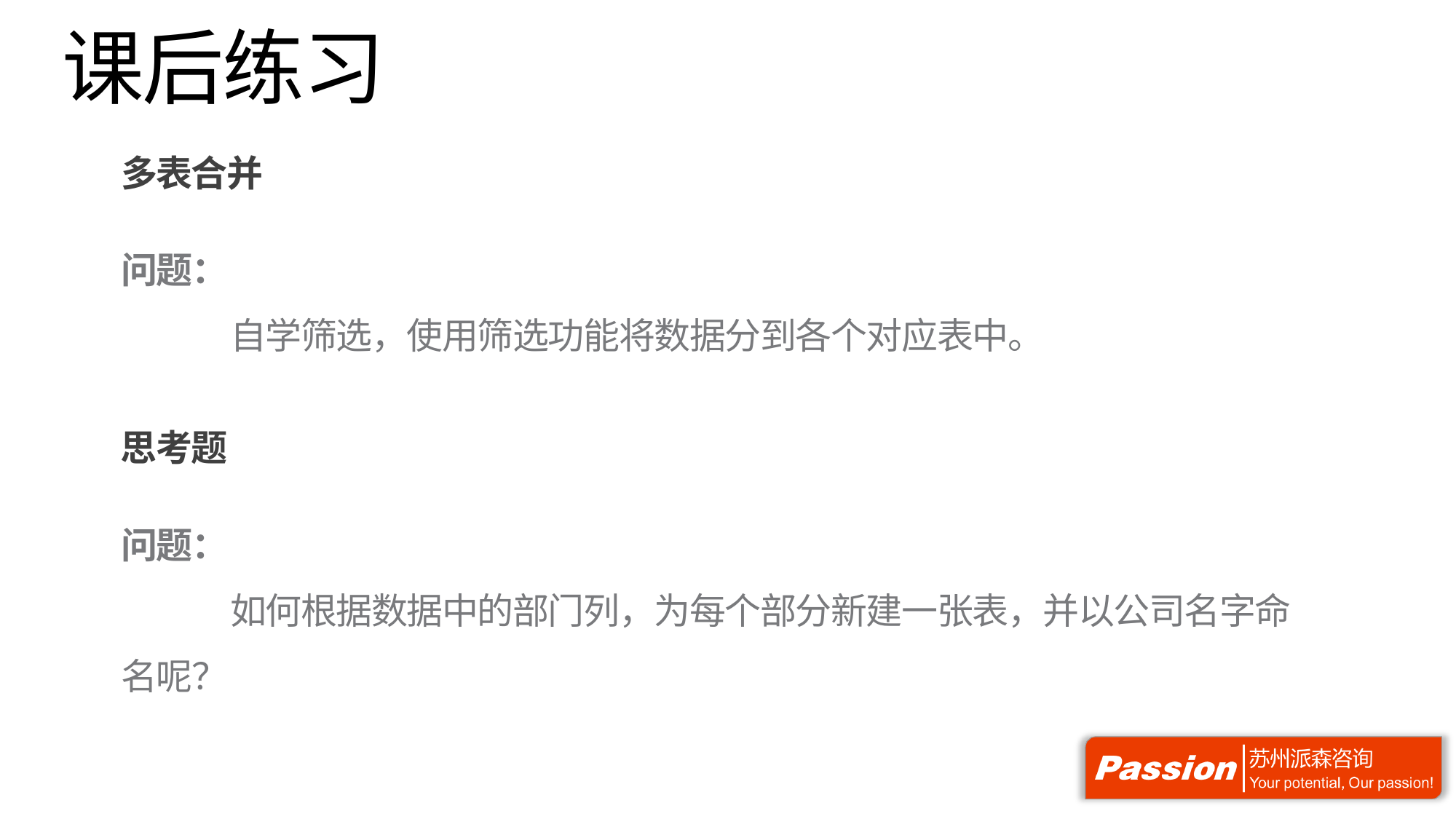

# 课后练习
多表合并
问题：
	自学筛选，使用筛选功能将数据分到各个对应表中。
思考题
问题：
	如何根据数据中的部门列，为每个部分新建一张表，并以公司名字命名呢？